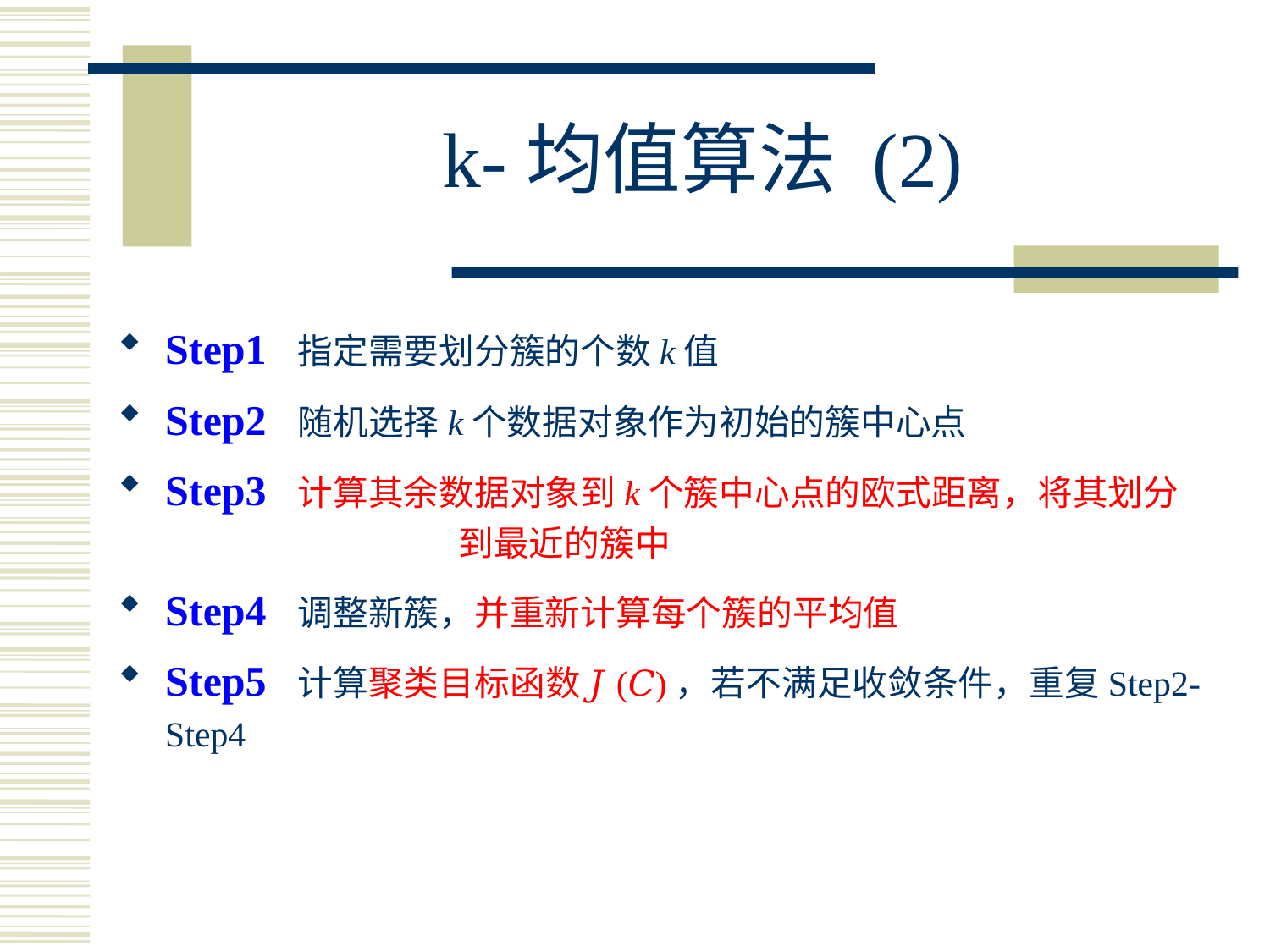

# k-均值算法 (2)
Step1  指定需要划分簇的个数k值
Step2  随机选择k个数据对象作为初始的簇中心点
Step3  计算其余数据对象到k个簇中心点的欧式距离，将其划分                           	     到最近的簇中
Step4  调整新簇，并重新计算每个簇的平均值
Step5  计算聚类目标函数𝐽(𝐶)，若不满足收敛条件，重复Step2-Step4